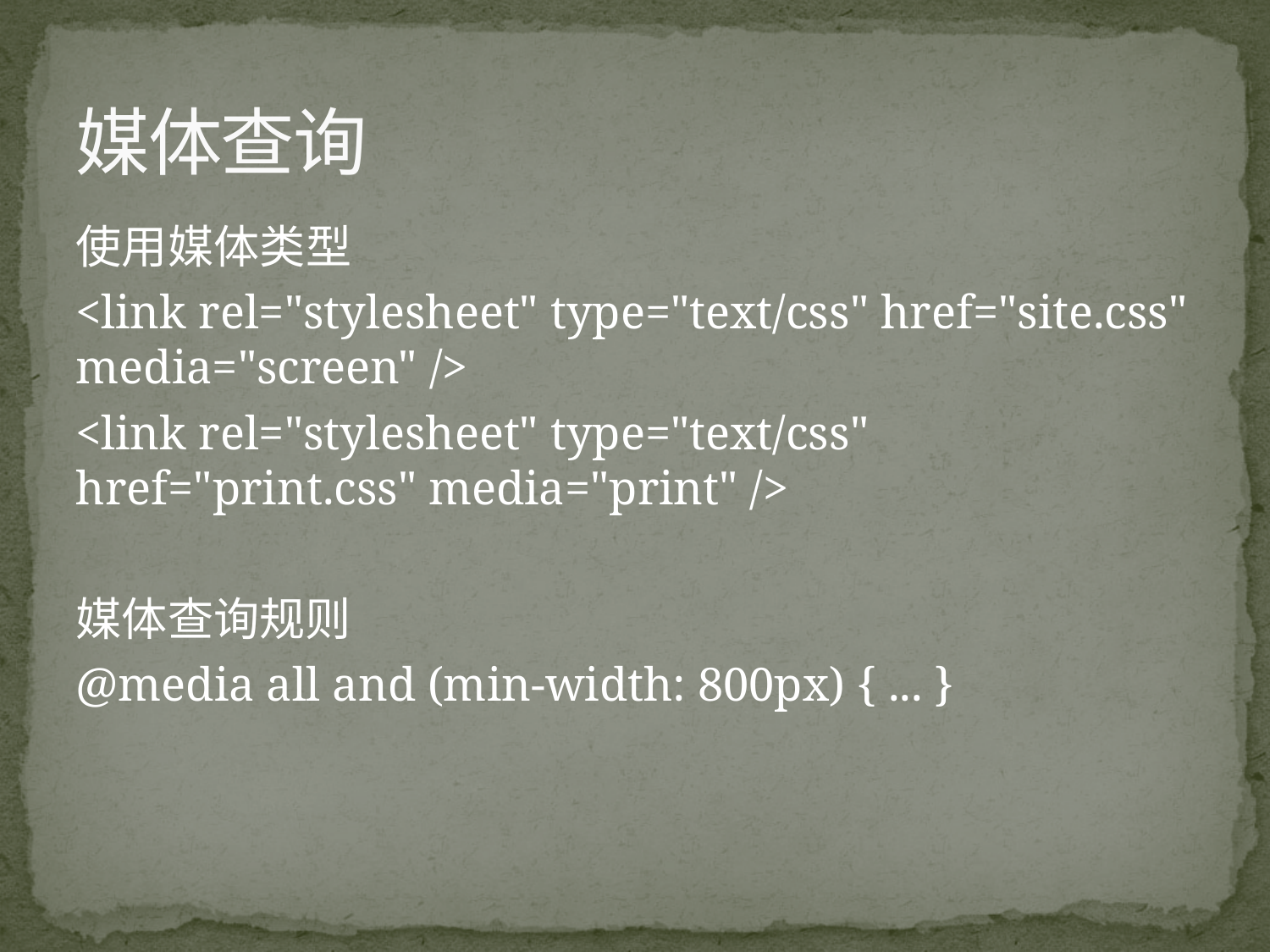

# 媒体查询
使用媒体类型
<link rel="stylesheet" type="text/css" href="site.css" media="screen" />
<link rel="stylesheet" type="text/css" href="print.css" media="print" />

媒体查询规则
@media all and (min-width: 800px) { ... }